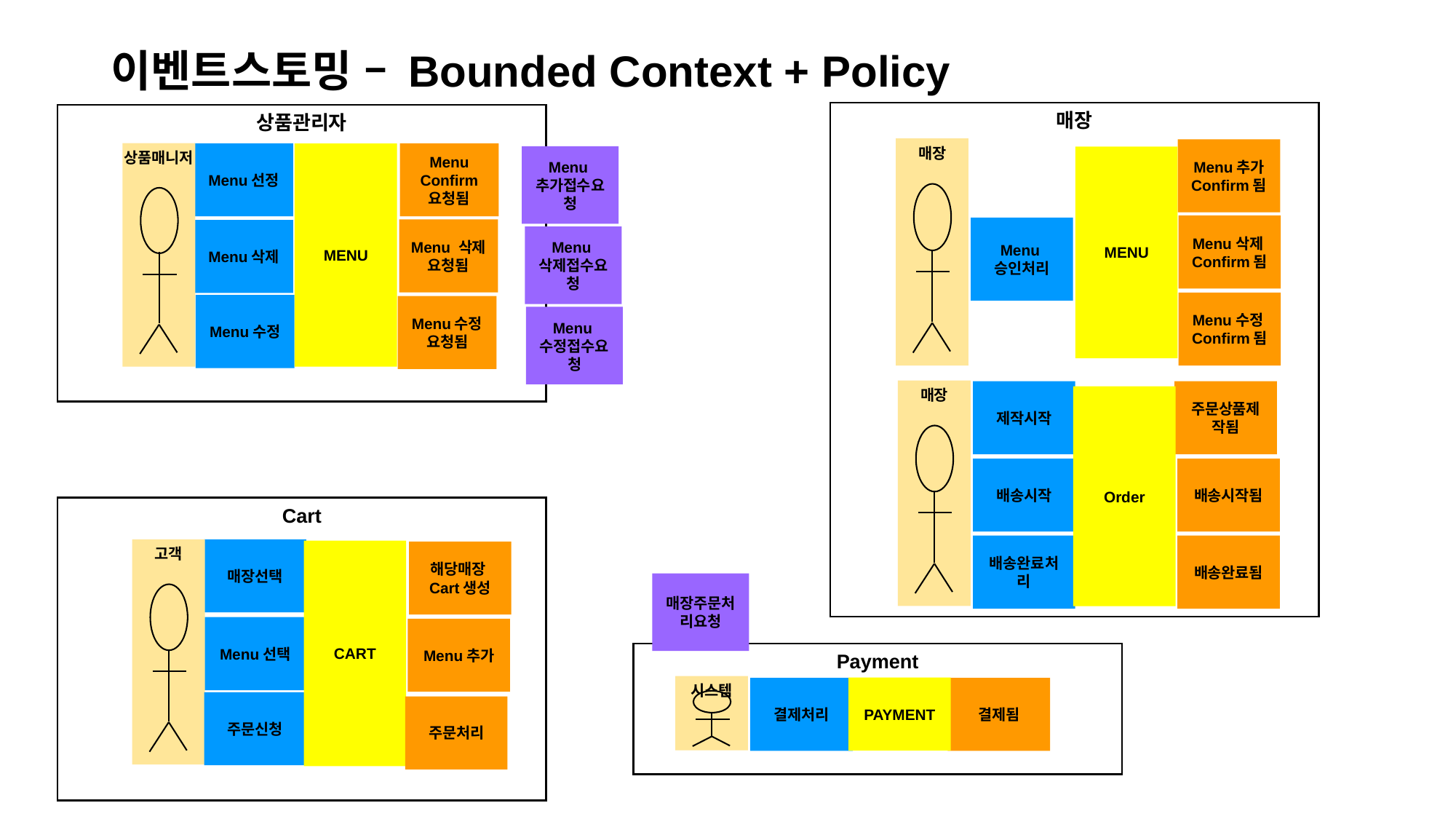

# 이벤트스토밍 – Bounded Context + Policy
매장
상품관리자
매장

Menu추가 Confirm됨
상품매니저

Menu선정
Menu Confirm 요청됨
MENU
Menu추가접수요청
MENU
Menu삭제Confirm됨
Menu승인처리
Menu 삭제 요청됨
Menu삭제
Menu삭제접수요청
Menu수정Confirm됨
Menu수정
Menu수정 요청됨
Menu수정접수요청
매장

제작시작
주문상품제작됨
Order
배송시작
배송시작됨
Cart
배송완료처리
배송완료됨
고객

매장선택
CART
해당매장Cart생성
매장주문처리요청
Menu선택
Menu추가
Payment
시스템

PAYMENT
결제처리
결제됨
주문신청
주문처리